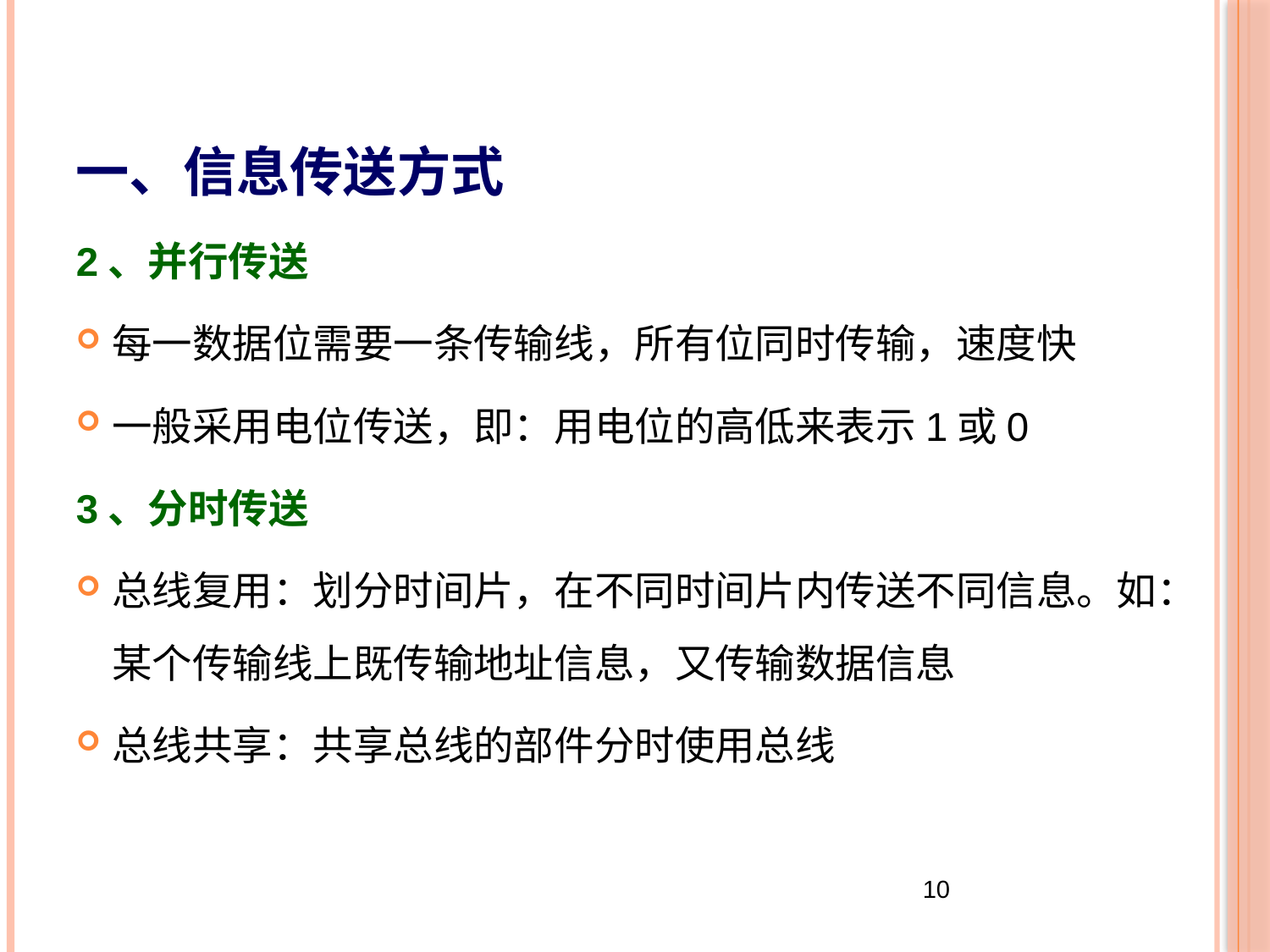

一、信息传送方式
2、并行传送
每一数据位需要一条传输线，所有位同时传输，速度快
一般采用电位传送，即：用电位的高低来表示1或0
3、分时传送
总线复用：划分时间片，在不同时间片内传送不同信息。如：某个传输线上既传输地址信息，又传输数据信息
总线共享：共享总线的部件分时使用总线

10